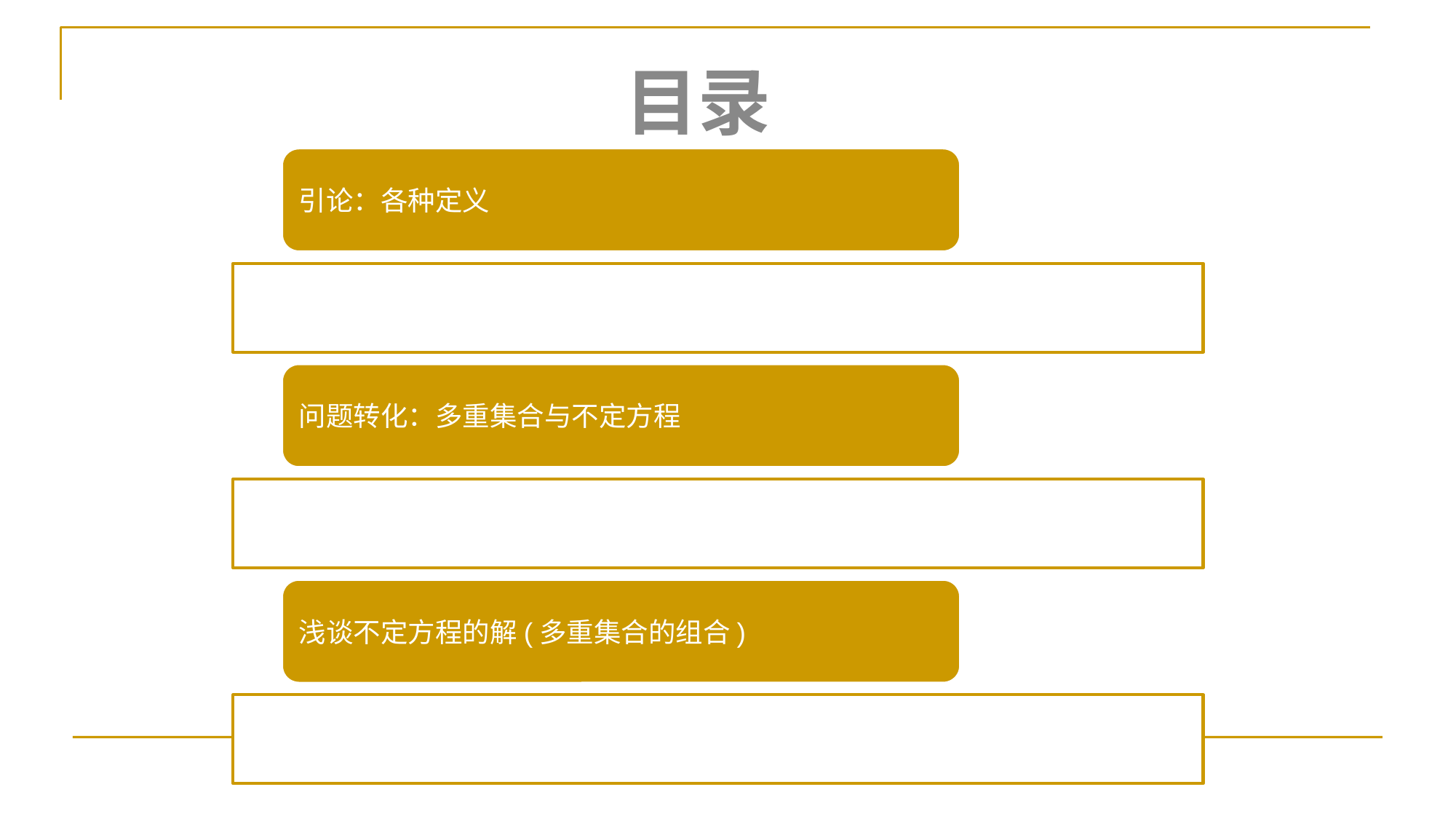

目录
引论：各种定义
问题转化：多重集合与不定方程
浅谈不定方程的解(多重集合的组合)